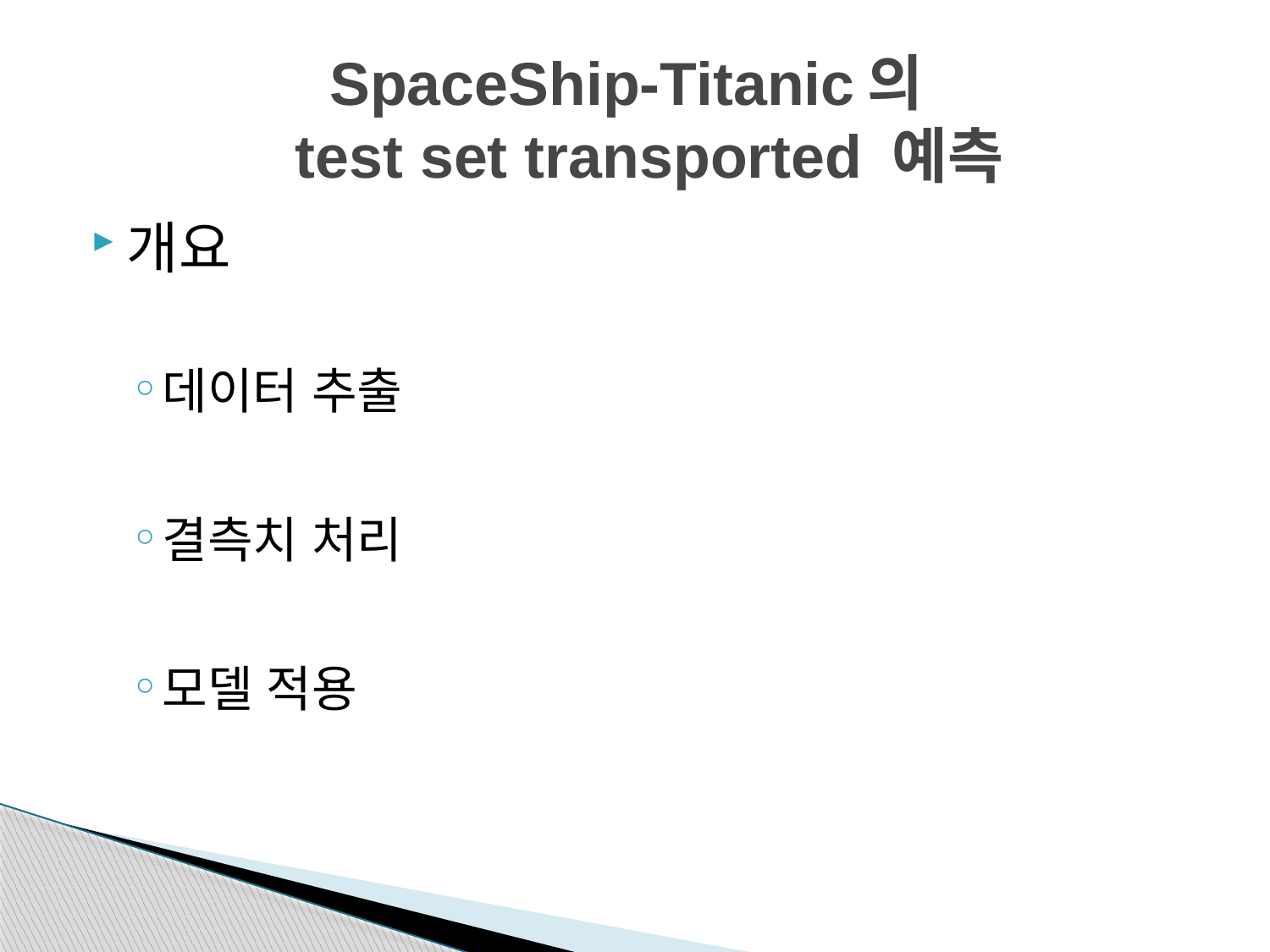

# SpaceShip-Titanic의 test set transported 예측
개요

데이터 추출

결측치 처리

모델 적용